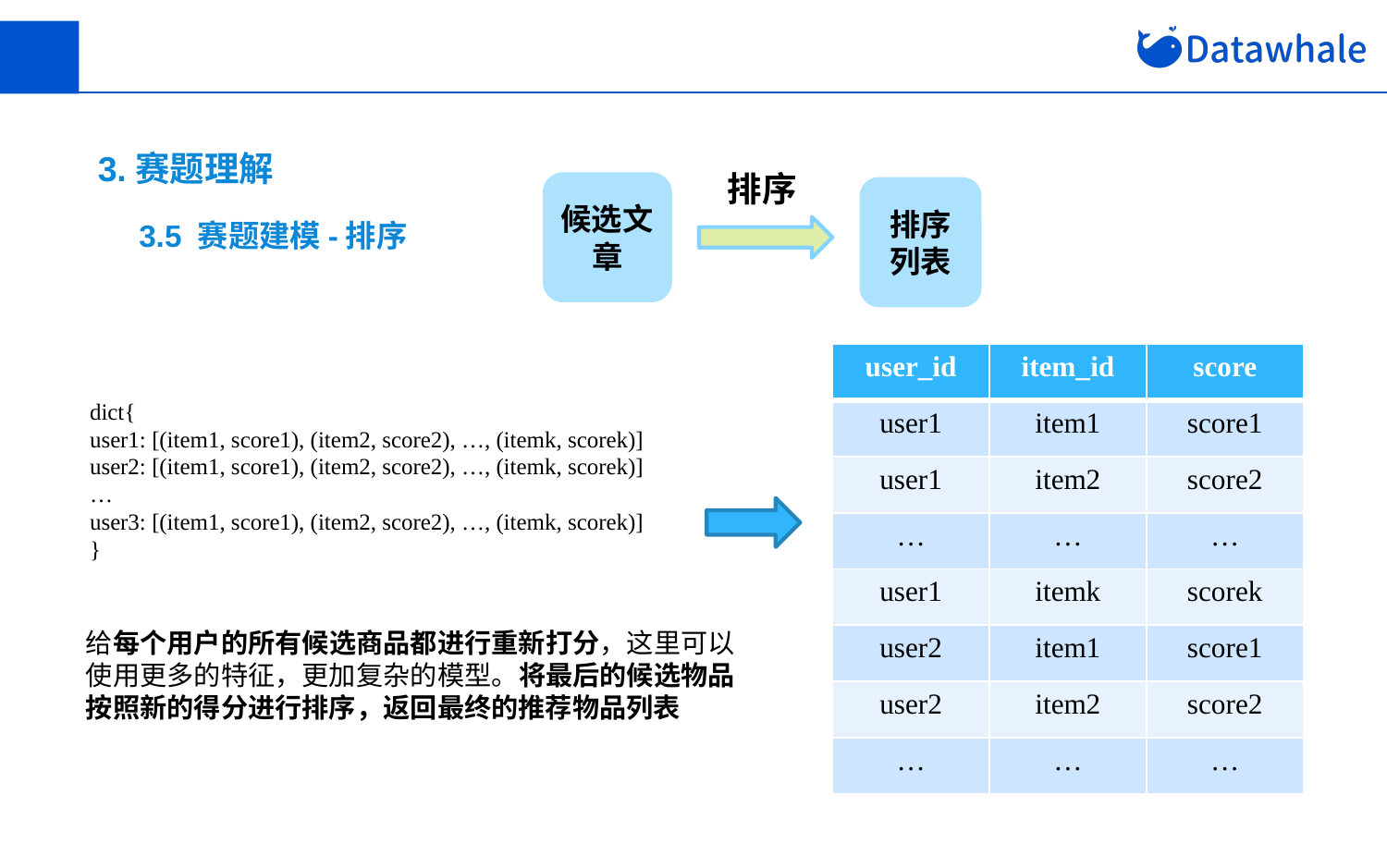

3.赛题理解
排序
候选文章
排序列表

3.5 赛题建模-排序
| user\_id | item\_id | score |
| --- | --- | --- |
| user1 | item1 | score1 |
| user1 | item2 | score2 |
| … | … | … |
| user1 | itemk | scorek |
| user2 | item1 | score1 |
| user2 | item2 | score2 |
| … | … | … |
dict{
user1: [(item1, score1), (item2, score2), …, (itemk, scorek)]
user2: [(item1, score1), (item2, score2), …, (itemk, scorek)]
…
user3: [(item1, score1), (item2, score2), …, (itemk, scorek)]
}

给每个用户的所有候选商品都进行重新打分，这里可以使用更多的特征，更加复杂的模型。将最后的候选物品按照新的得分进行排序，返回最终的推荐物品列表